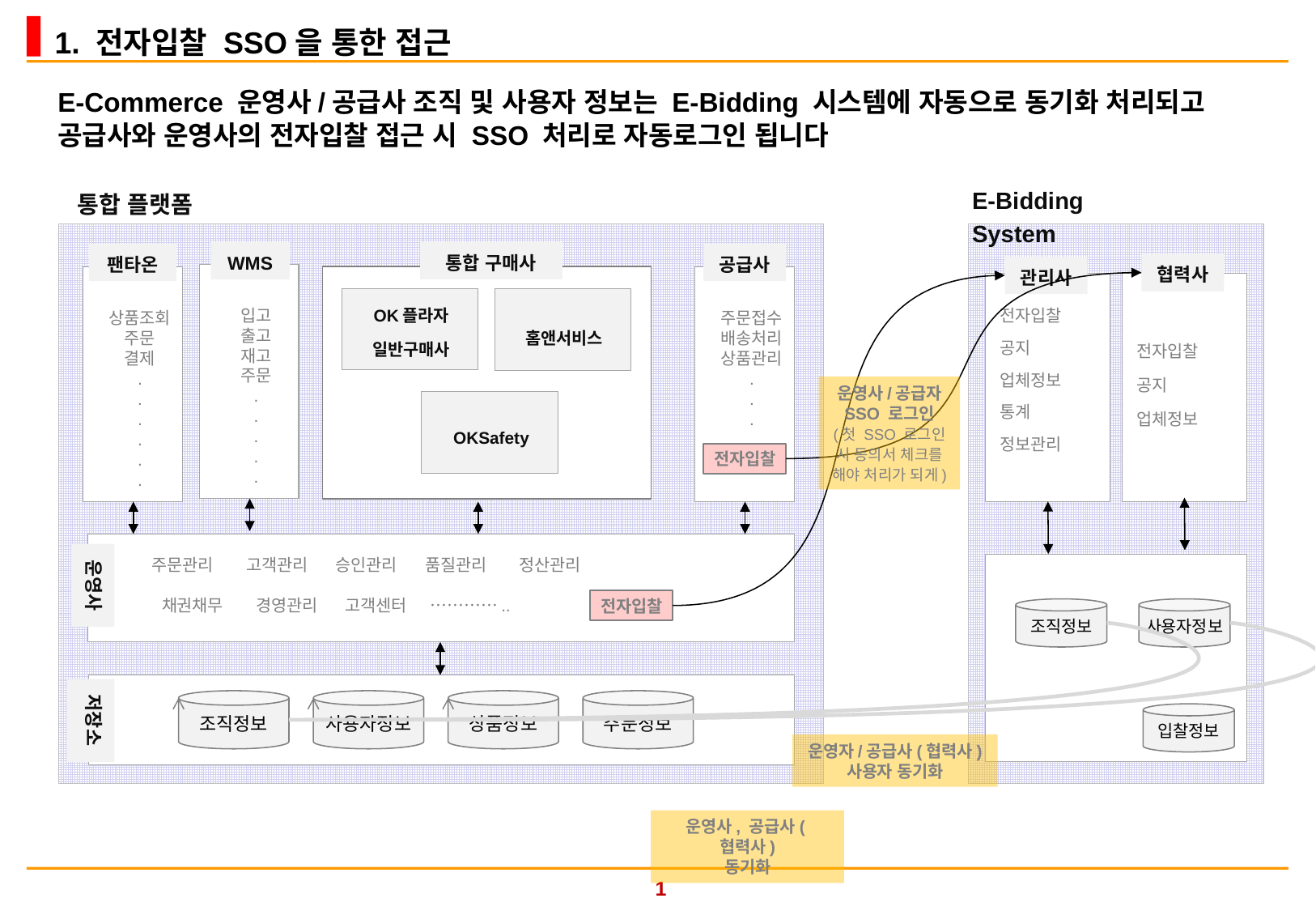

1. 전자입찰 SSO을 통한 접근
E-Commerce 운영사/공급사 조직 및 사용자 정보는 E-Bidding 시스템에 자동으로 동기화 처리되고 공급사와 운영사의 전자입찰 접근 시 SSO 처리로 자동로그인 됩니다
E-Bidding System
통합 플랫폼

통합 구매사
WMS
팬타온
공급사
협력사
관리사

입고
출고
재고
주문
.
.
.
.
.

상품조회
주문
결제
.
.
.
.
.
.

주문접수
배송처리
상품관리
.
.
.
.
.

전자입찰
공지
업체정보
통계
정보관리

전자입찰
공지
업체정보
OK플라자
일반구매사

홈앤서비스
운영사/공급자
SSO 로그인
(첫 SSO 로그인 시 동의서 체크를 해야 처리가 되게)

OKSafety
전자입찰

            주문관리       고객관리      승인관리      품질관리       정산관리

            채권채무       경영관리      고객센터     …………..
운영사

전자입찰
조직정보
사용자정보

저장소
조직정보
사용자정보
상품정보
주문정보
입찰정보
운영자/공급사(협력사)
사용자 동기화
운영사, 공급사(협력사)
동기화